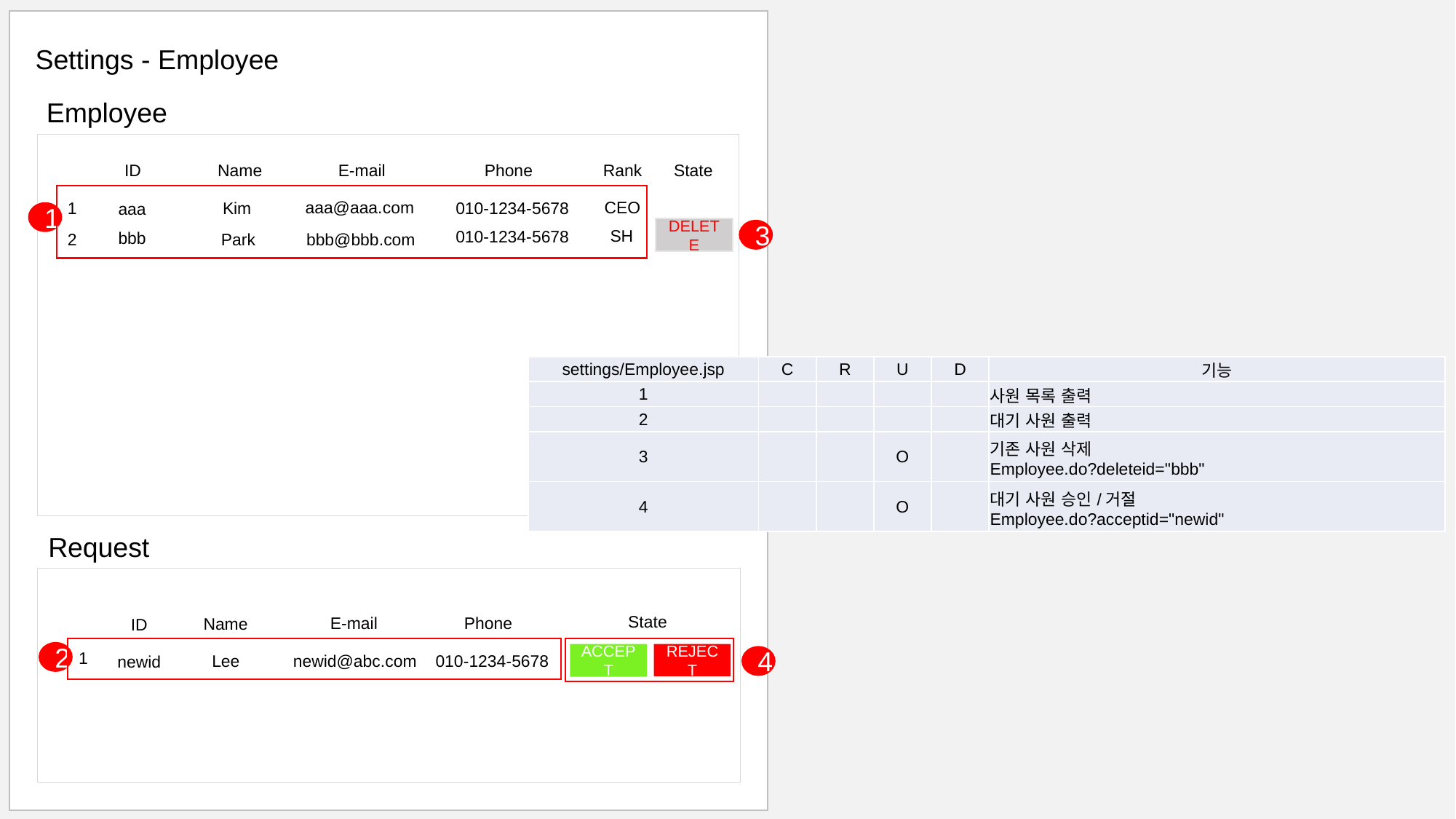

Settings - Employee
Employee

E-mail
Phone
ID
Name
Rank
State

CEO
aaa@aaa.com
010-1234-5678
1
Kim
aaa
1
DELETE
SH
3
010-1234-5678
bbb
2
Park
bbb@bbb.com
| settings/Employee.jsp | C | R | U | D | 기능 |
| --- | --- | --- | --- | --- | --- |
| 1 |  |  |  |  | 사원 목록 출력 |
| 2 |  |  |  |  | 대기 사원 출력 |
| 3 |  |  | O |  | 기존 사원 삭제 Employee.do?deleteid="bbb" |
| 4 |  |  | O |  | 대기 사원 승인/거절 Employee.do?acceptid="newid" |
Request

State
E-mail
Phone
Name
ID

1
2
ACCEPT
REJECT
newid@abc.com
010-1234-5678
Lee
newid
4